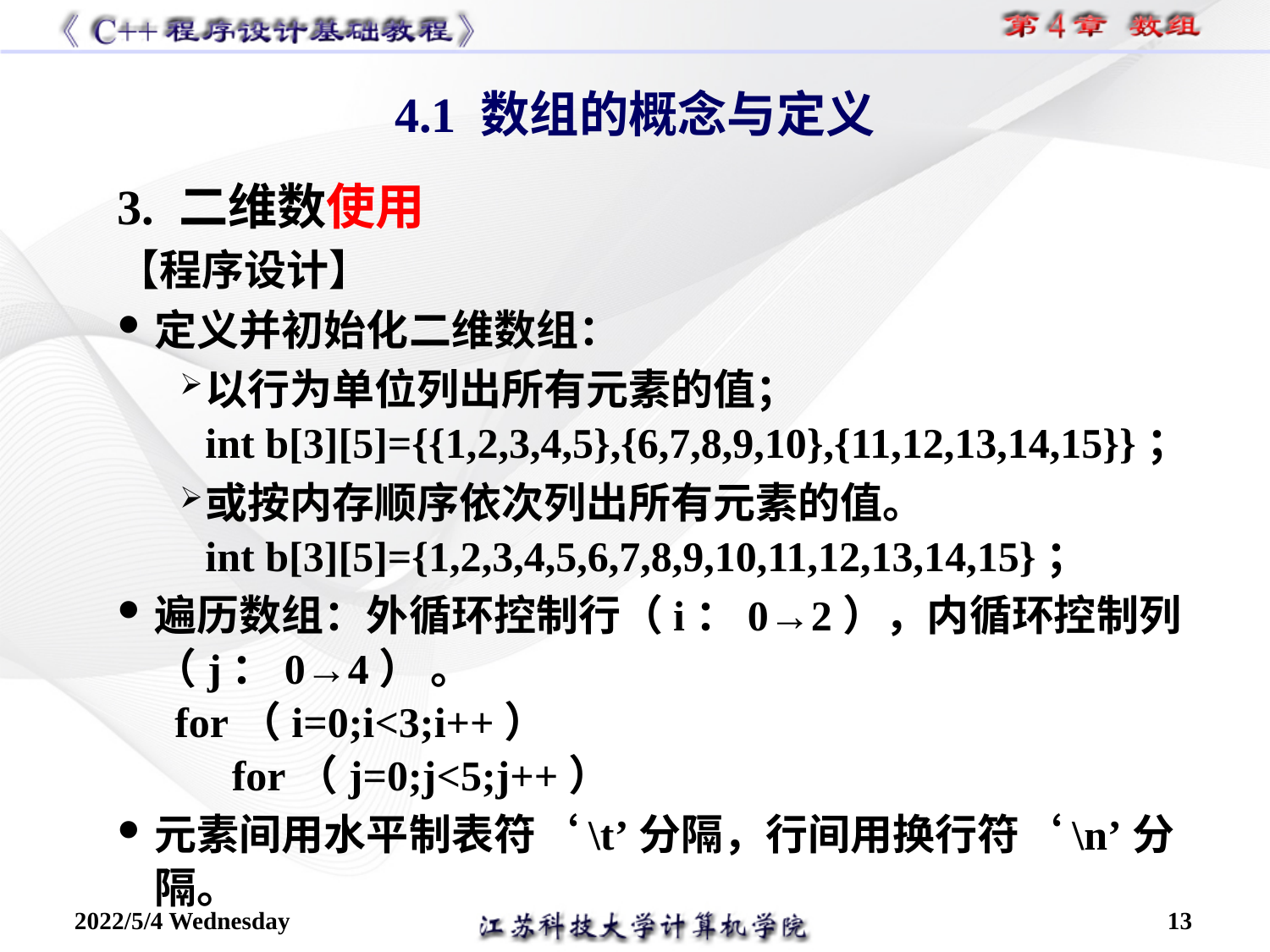

4.1 数组的概念与定义
3. 二维数使用
【程序设计】
定义并初始化二维数组：
以行为单位列出所有元素的值；
int b[3][5]={{1,2,3,4,5},{6,7,8,9,10},{11,12,13,14,15}}；
或按内存顺序依次列出所有元素的值。
int b[3][5]={1,2,3,4,5,6,7,8,9,10,11,12,13,14,15}；
遍历数组：外循环控制行（i：0→2），内循环控制列（j：0→4） 。
 for（i=0;i<3;i++）
       for（j=0;j<5;j++）
元素间用水平制表符‘\t’分隔，行间用换行符‘\n’分隔。